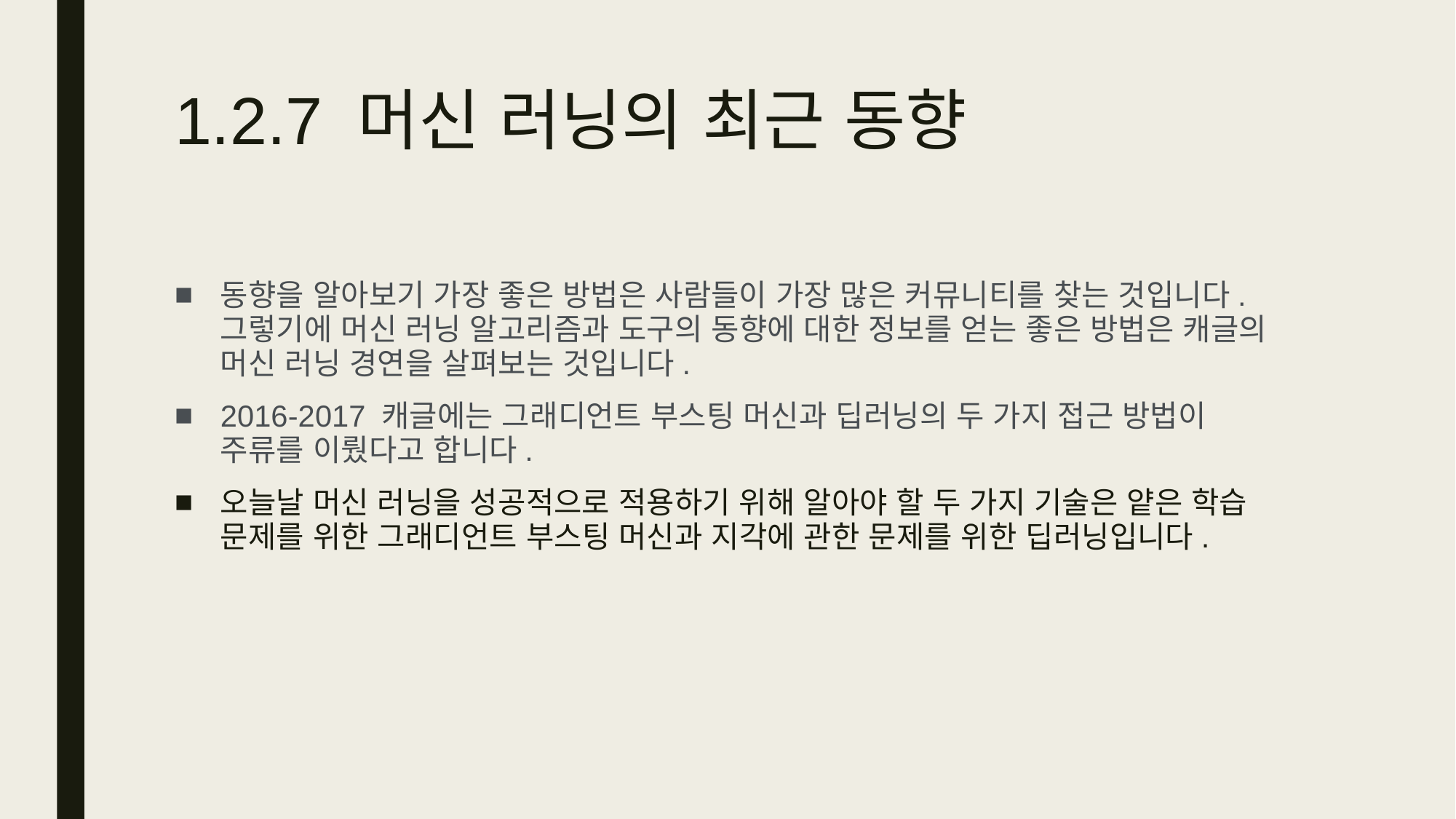

# 1.2.7 머신 러닝의 최근 동향
동향을 알아보기 가장 좋은 방법은 사람들이 가장 많은 커뮤니티를 찾는 것입니다. 그렇기에 머신 러닝 알고리즘과 도구의 동향에 대한 정보를 얻는 좋은 방법은 캐글의 머신 러닝 경연을 살펴보는 것입니다.
2016-2017 캐글에는 그래디언트 부스팅 머신과 딥러닝의 두 가지 접근 방법이 주류를 이뤘다고 합니다.
오늘날 머신 러닝을 성공적으로 적용하기 위해 알아야 할 두 가지 기술은 얕은 학습 문제를 위한 그래디언트 부스팅 머신과 지각에 관한 문제를 위한 딥러닝입니다.